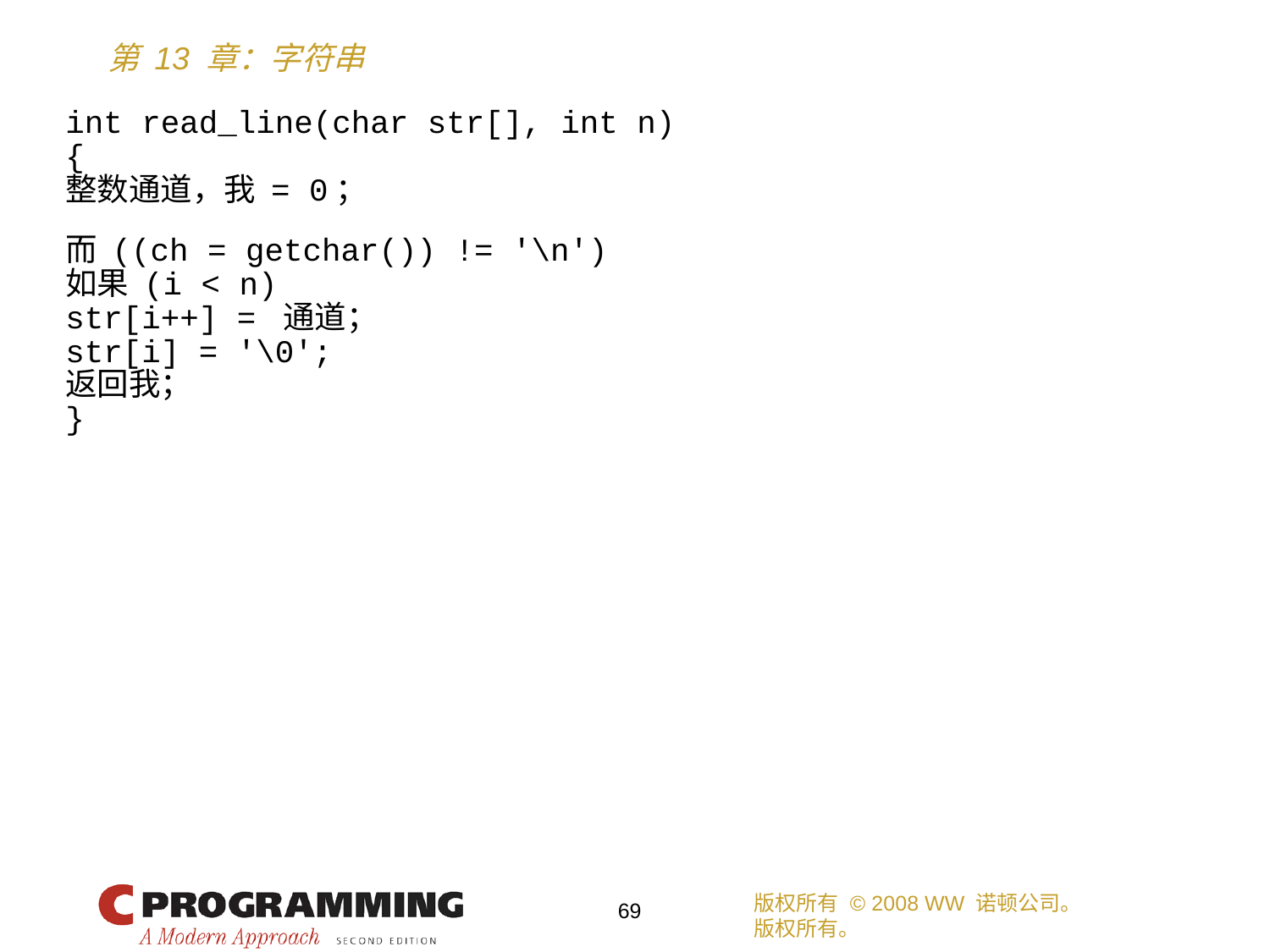

int read_line(char str[], int n)
{
整数通道，我 = 0；

而 ((ch = getchar()) != '\n')
如果 (i < n)
str[i++] = 通道；
str[i] = '\0';
返回我；
}
版权所有 © 2008 WW 诺顿公司。
版权所有。
69